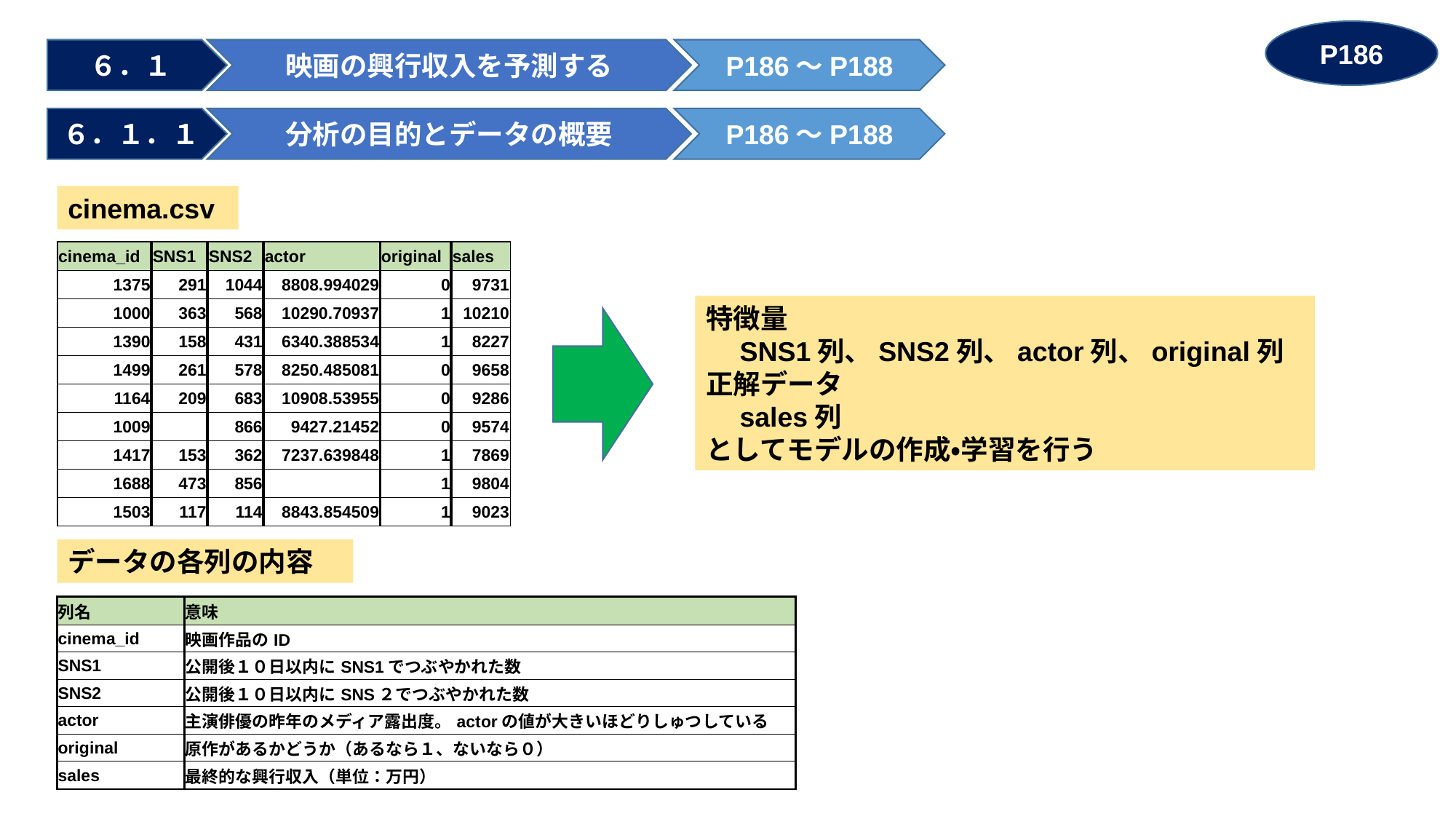

P186
６．１
映画の興行収入を予測する
P186～P188
６．１．１
分析の目的とデータの概要
P186～P188
cinema.csv
| cinema\_id | SNS1 | SNS2 | actor | original | sales |
| --- | --- | --- | --- | --- | --- |
| 1375 | 291 | 1044 | 8808.994029 | 0 | 9731 |
| 1000 | 363 | 568 | 10290.70937 | 1 | 10210 |
| 1390 | 158 | 431 | 6340.388534 | 1 | 8227 |
| 1499 | 261 | 578 | 8250.485081 | 0 | 9658 |
| 1164 | 209 | 683 | 10908.53955 | 0 | 9286 |
| 1009 |  | 866 | 9427.21452 | 0 | 9574 |
| 1417 | 153 | 362 | 7237.639848 | 1 | 7869 |
| 1688 | 473 | 856 |  | 1 | 9804 |
| 1503 | 117 | 114 | 8843.854509 | 1 | 9023 |
特徴量
　SNS1列、SNS2列、actor列、original列
正解データ
　sales列
としてモデルの作成・学習を行う

データの各列の内容
| 列名 | 意味 |
| --- | --- |
| cinema\_id | 映画作品のID |
| SNS1 | 公開後１０日以内にSNS1でつぶやかれた数 |
| SNS2 | 公開後１０日以内にSNS２でつぶやかれた数 |
| actor | 主演俳優の昨年のメディア露出度。actorの値が大きいほどりしゅつしている |
| original | 原作があるかどうか（あるなら１、ないなら０） |
| sales | 最終的な興行収入（単位：万円） |